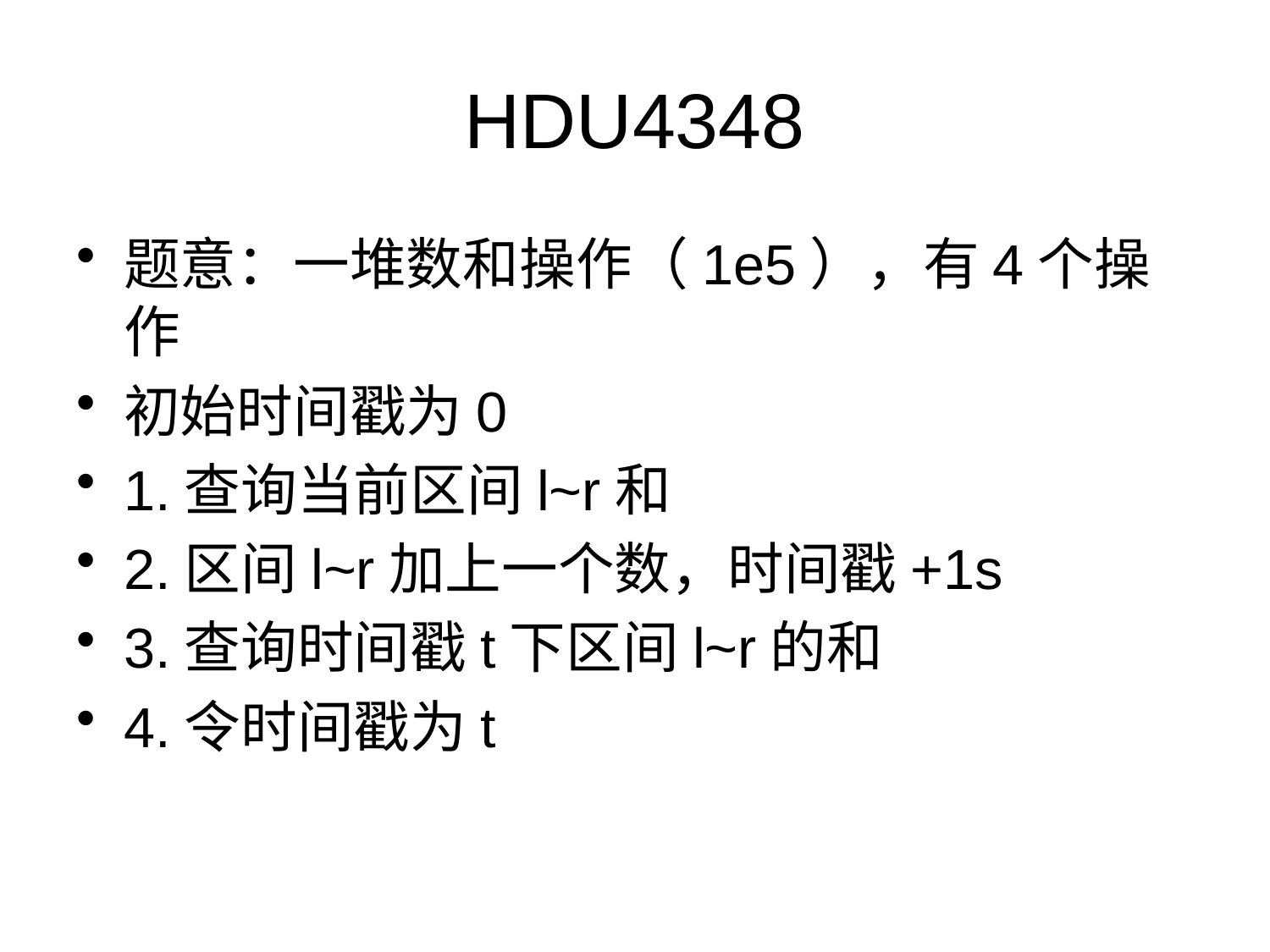

# HDU4348
题意：一堆数和操作（1e5），有4个操作
初始时间戳为0
1.查询当前区间l~r和
2.区间l~r加上一个数，时间戳+1s
3.查询时间戳t下区间l~r的和
4.令时间戳为t